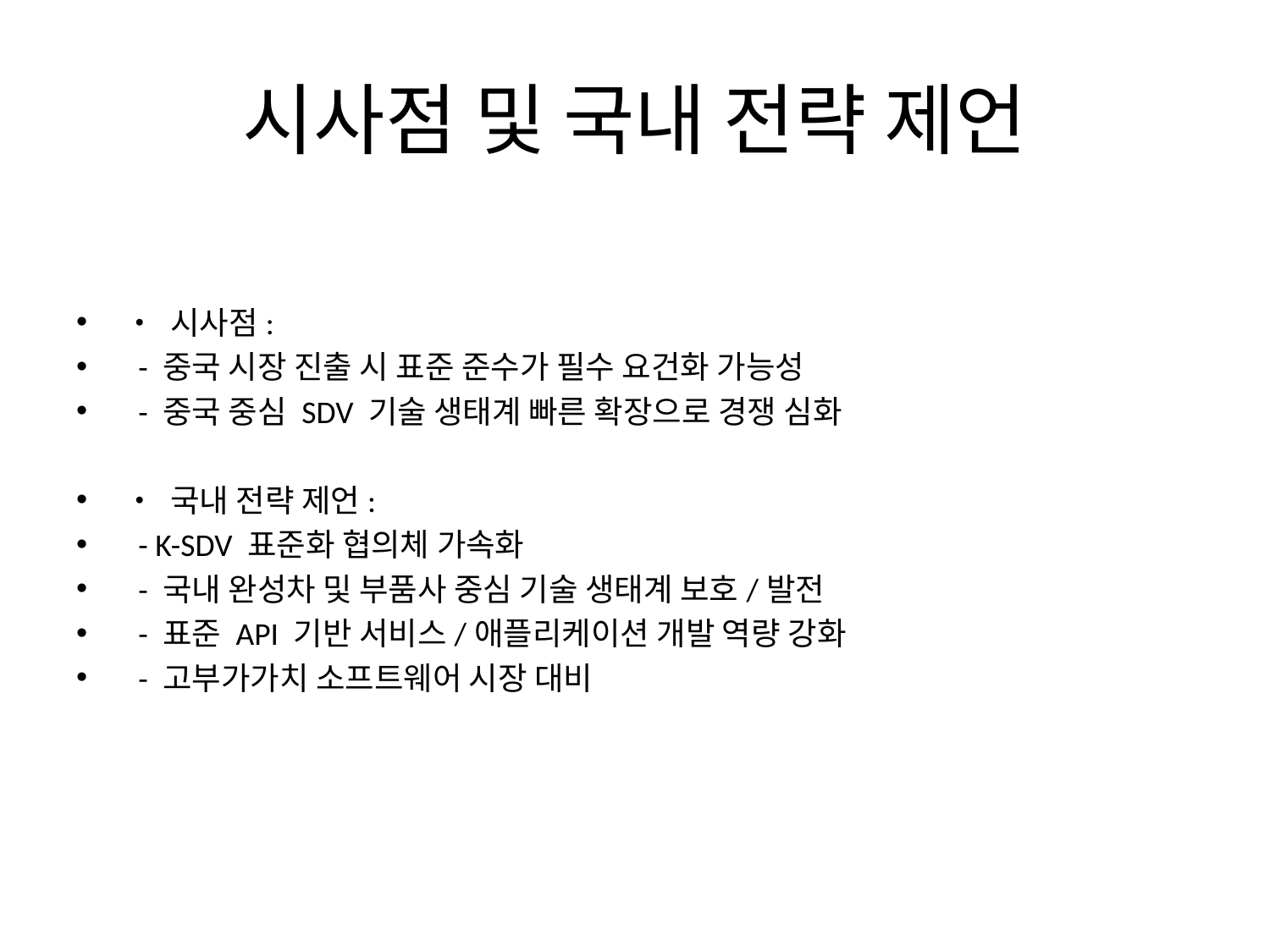

# 시사점 및 국내 전략 제언

• 시사점:
  - 중국 시장 진출 시 표준 준수가 필수 요건화 가능성
  - 중국 중심 SDV 기술 생태계 빠른 확장으로 경쟁 심화

• 국내 전략 제언:
  - K-SDV 표준화 협의체 가속화
  - 국내 완성차 및 부품사 중심 기술 생태계 보호/발전
  - 표준 API 기반 서비스/애플리케이션 개발 역량 강화
  - 고부가가치 소프트웨어 시장 대비